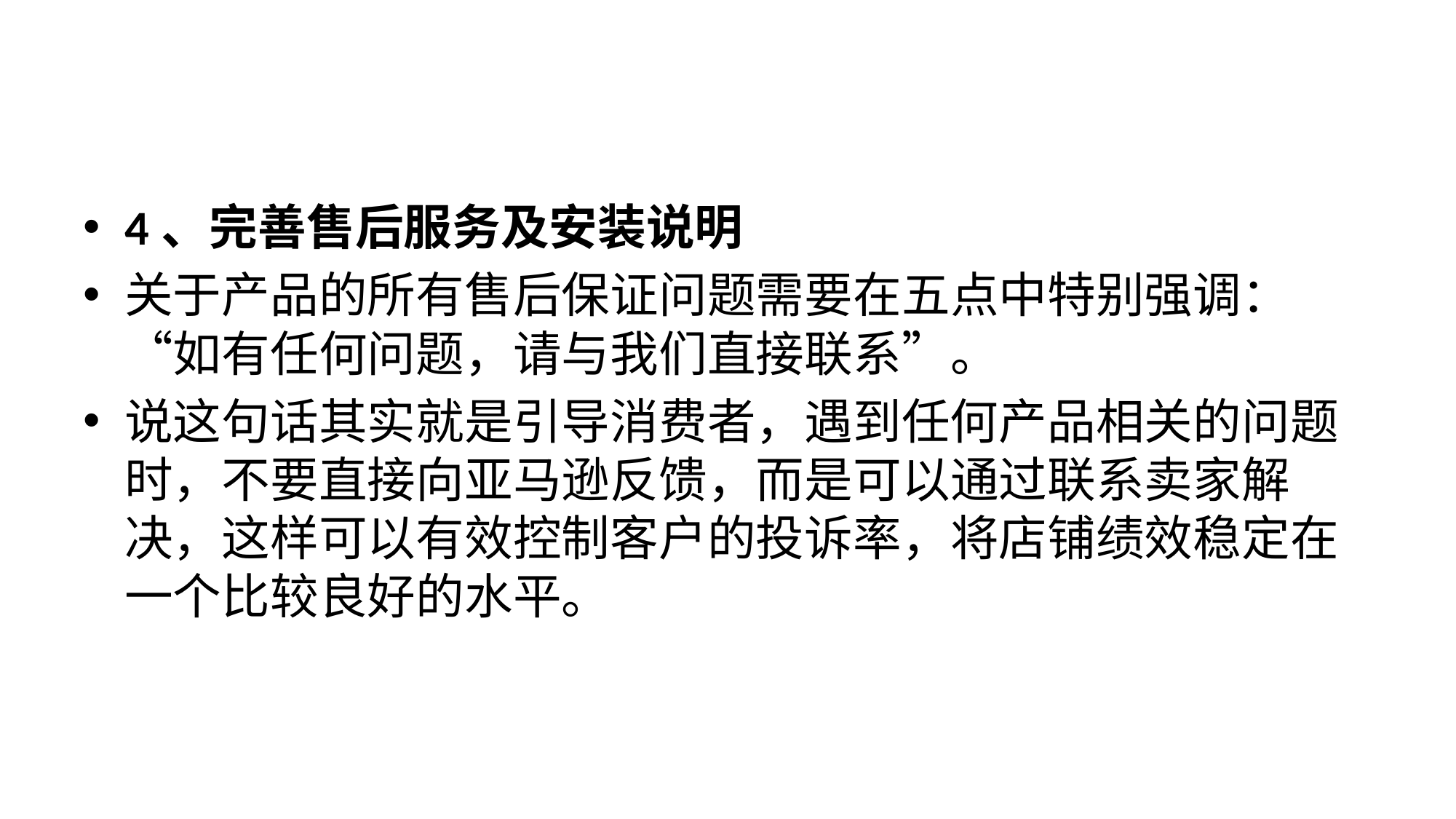

4、完善售后服务及安装说明
关于产品的所有售后保证问题需要在五点中特别强调：“如有任何问题，请与我们直接联系”。
说这句话其实就是引导消费者，遇到任何产品相关的问题时，不要直接向亚马逊反馈，而是可以通过联系卖家解决，这样可以有效控制客户的投诉率，将店铺绩效稳定在一个比较良好的水平。